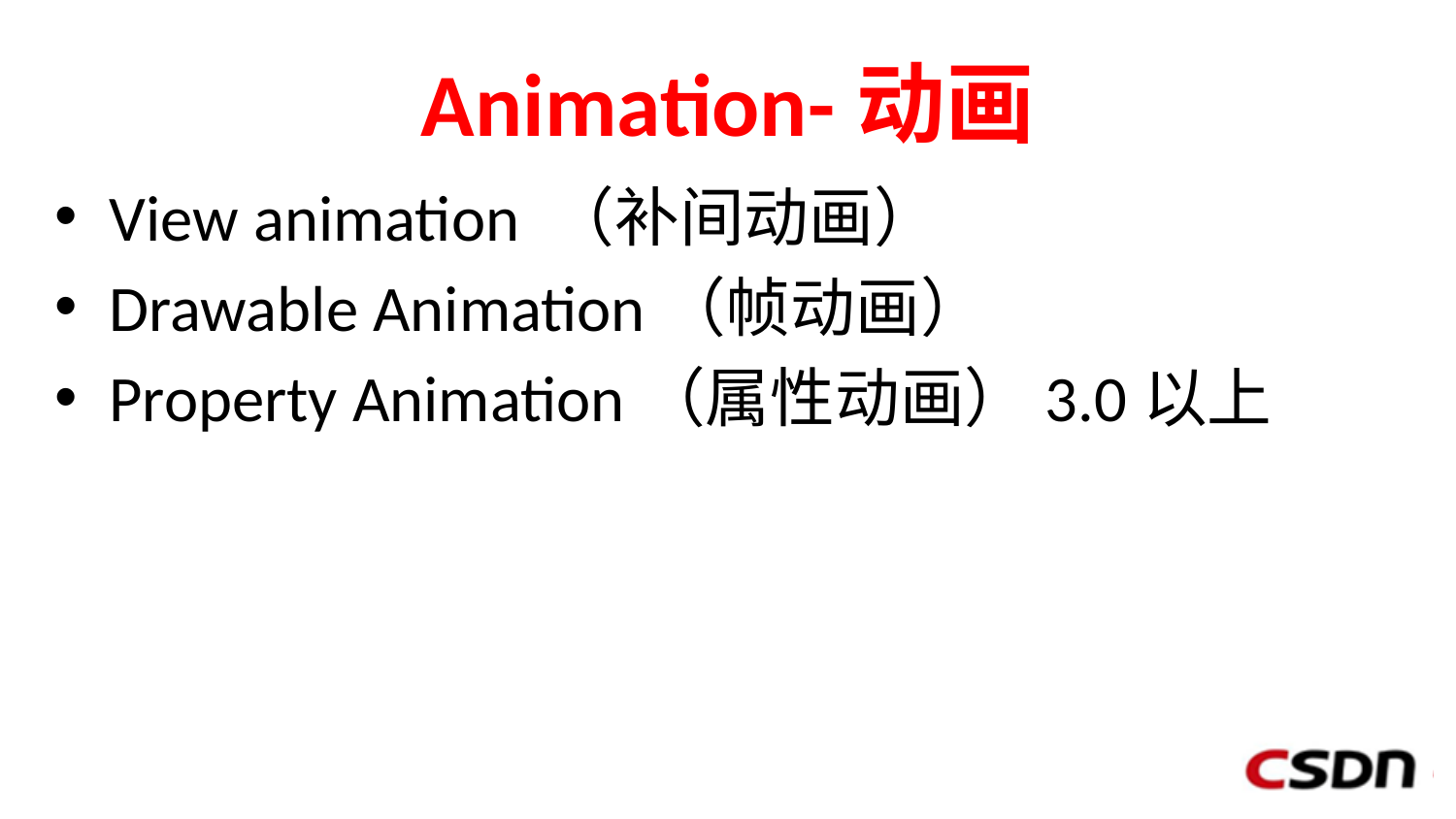

# Animation-动画
View animation （补间动画）
Drawable Animation（帧动画）
Property Animation（属性动画）3.0以上